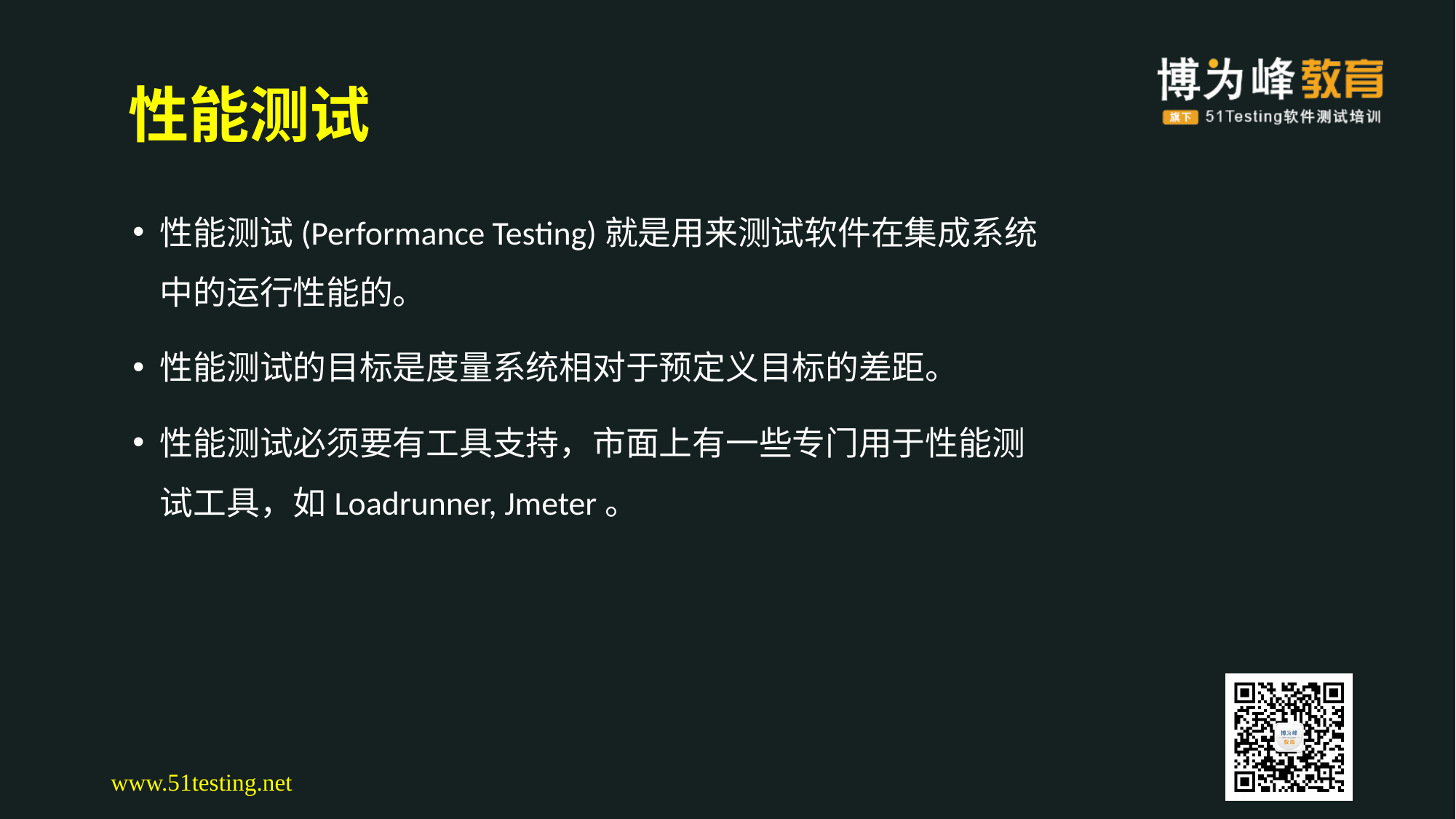

# 性能测试
性能测试(Performance Testing)就是用来测试软件在集成系统中的运行性能的。
性能测试的目标是度量系统相对于预定义目标的差距。
性能测试必须要有工具支持，市面上有一些专门用于性能测试工具，如Loadrunner, Jmeter。
www.51testing.net